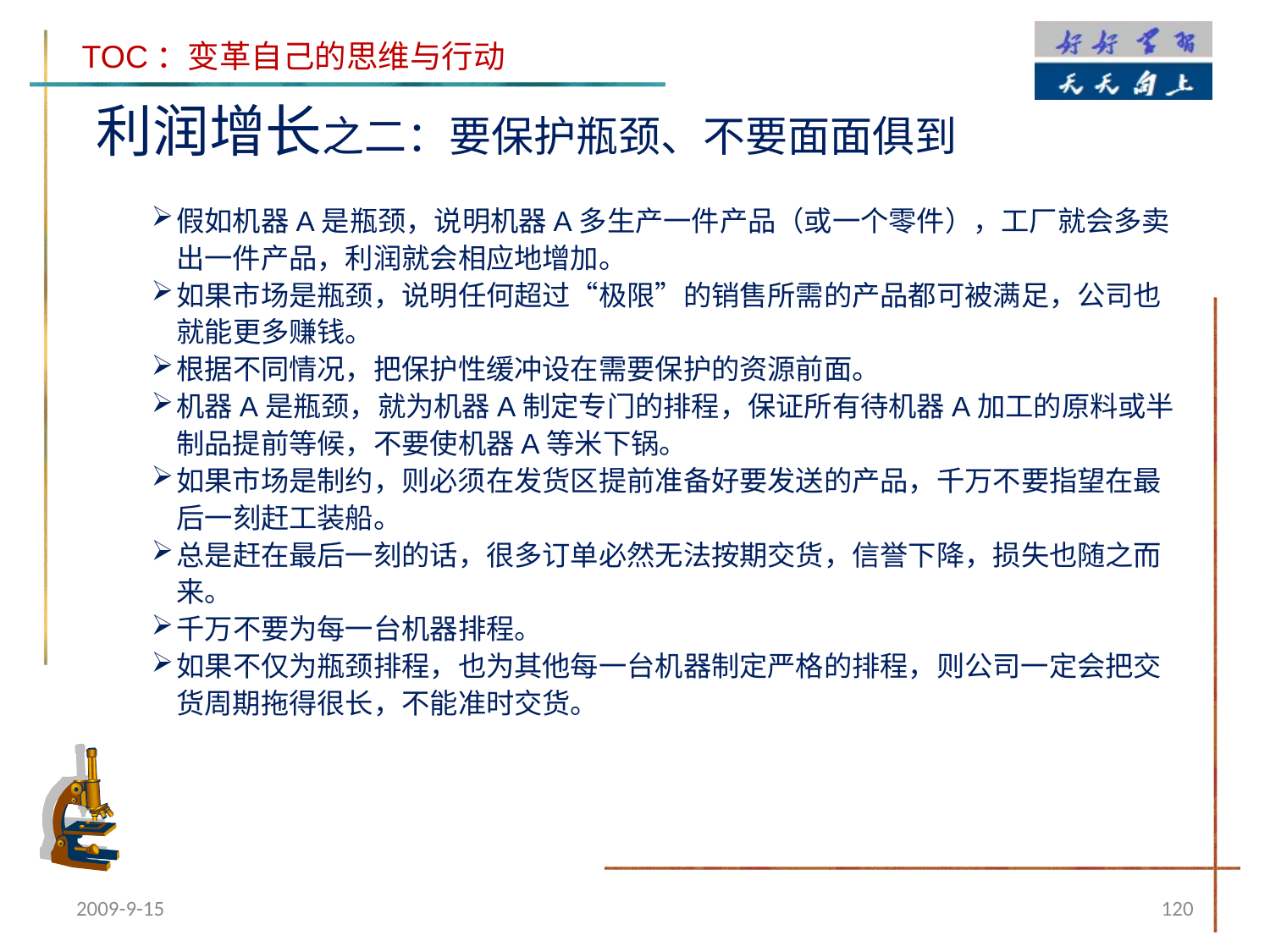

利润增长之二：要保护瓶颈、不要面面俱到
假如机器A是瓶颈，说明机器A多生产一件产品（或一个零件），工厂就会多卖出一件产品，利润就会相应地增加。
如果市场是瓶颈，说明任何超过“极限”的销售所需的产品都可被满足，公司也就能更多赚钱。
根据不同情况，把保护性缓冲设在需要保护的资源前面。
机器A是瓶颈，就为机器A制定专门的排程，保证所有待机器A加工的原料或半制品提前等候，不要使机器A等米下锅。
如果市场是制约，则必须在发货区提前准备好要发送的产品，千万不要指望在最后一刻赶工装船。
总是赶在最后一刻的话，很多订单必然无法按期交货，信誉下降，损失也随之而来。
千万不要为每一台机器排程。
如果不仅为瓶颈排程，也为其他每一台机器制定严格的排程，则公司一定会把交货周期拖得很长，不能准时交货。
2009-9-15
120